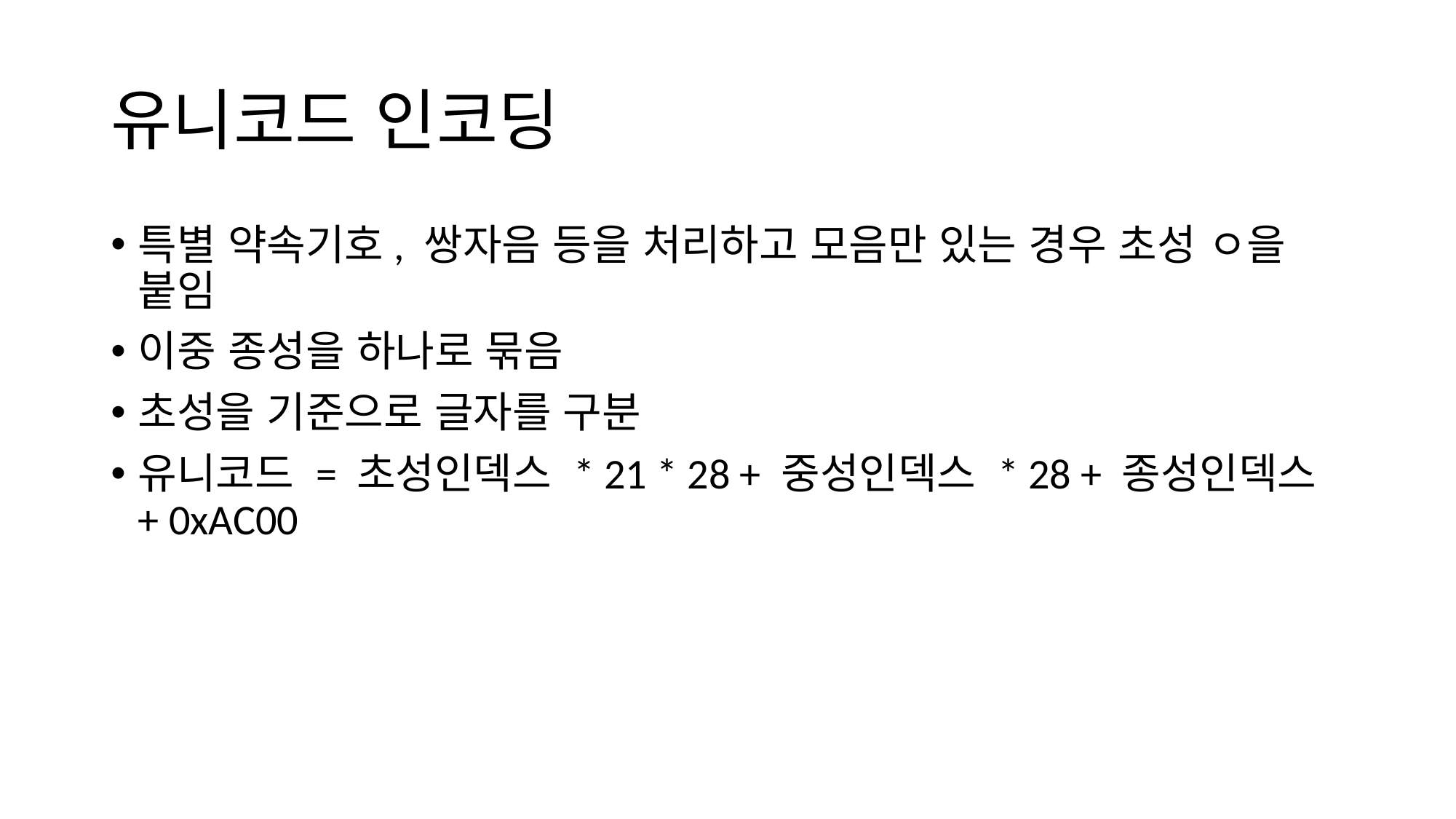

# 유니코드 인코딩
특별 약속기호, 쌍자음 등을 처리하고 모음만 있는 경우 초성 ㅇ을 붙임
이중 종성을 하나로 묶음
초성을 기준으로 글자를 구분
유니코드 = 초성인덱스 * 21 * 28 + 중성인덱스 * 28 + 종성인덱스 + 0xAC00